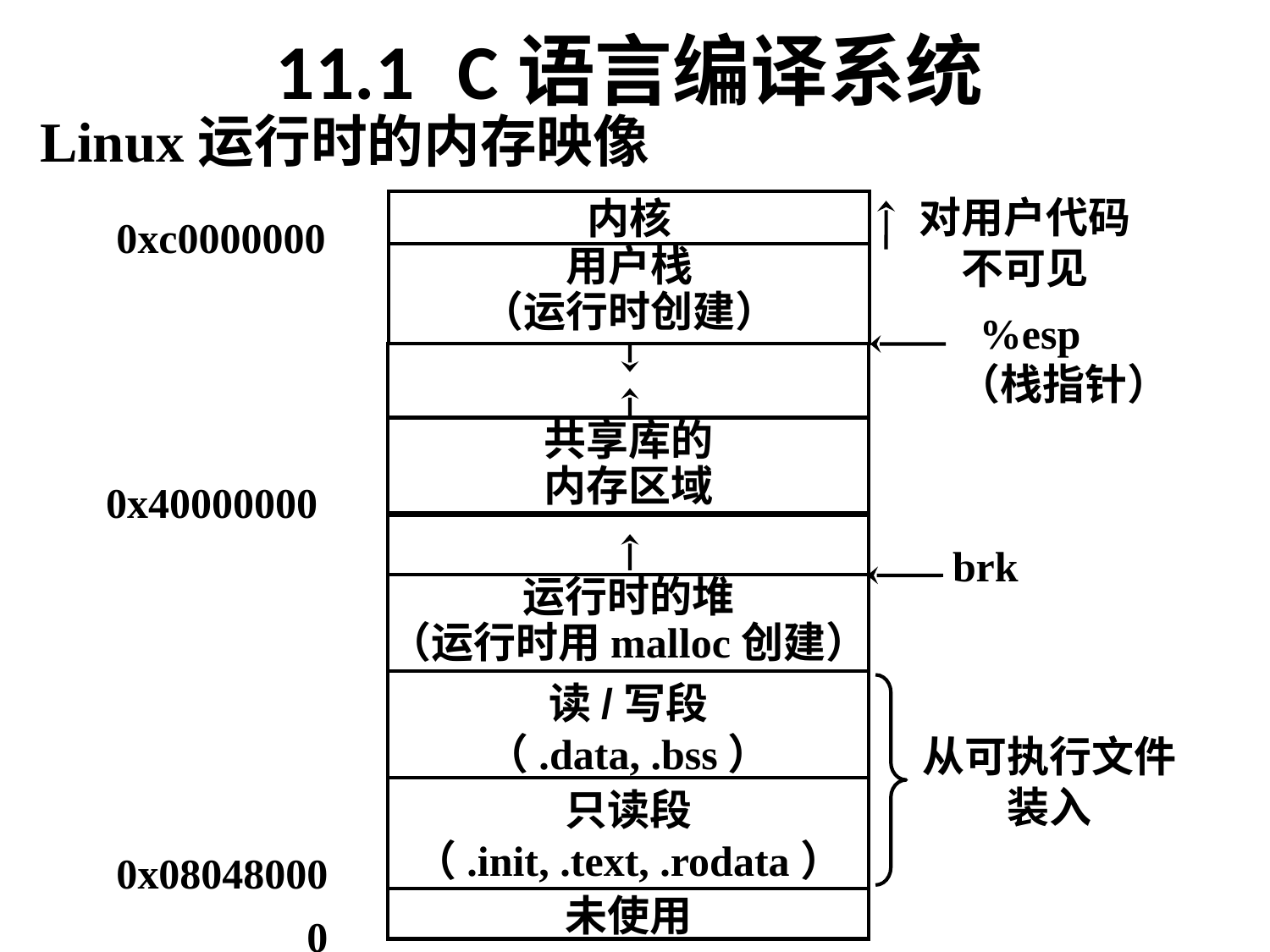

# 11.1  C语言编译系统
Linux运行时的内存映像
对用户代码不可见
内核

0xc0000000
用户栈
（运行时创建）
  %esp
（栈指针）

共享库的
内存区域
0x40000000

brk
运行时的堆
（运行时用malloc创建）

读/写段
（.data, .bss）

从可执行文件装入
只读段
（.init, .text, .rodata）
0x08048000
未使用
0